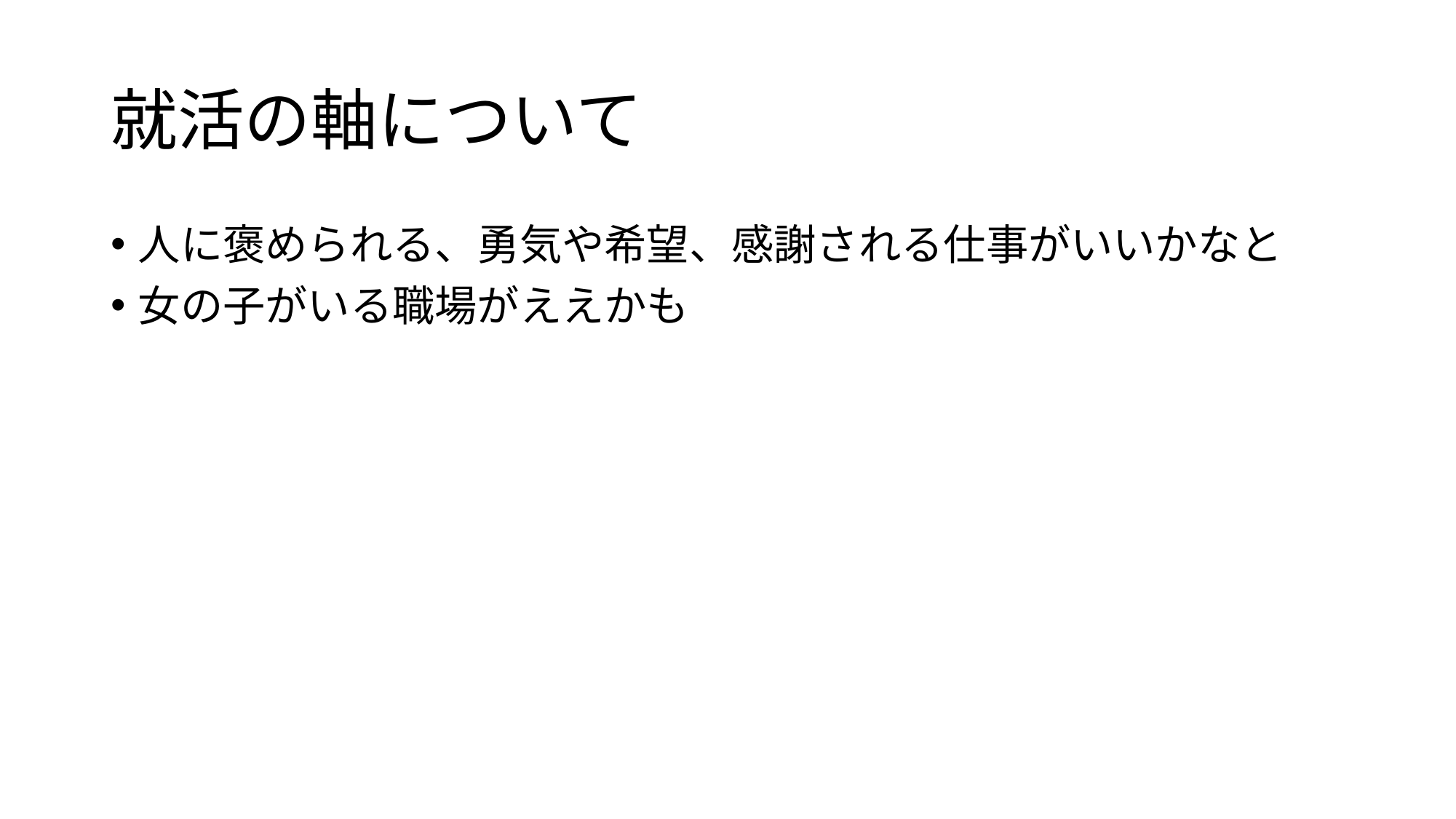

# 就活の軸について
人に褒められる、勇気や希望、感謝される仕事がいいかなと
女の子がいる職場がええかも